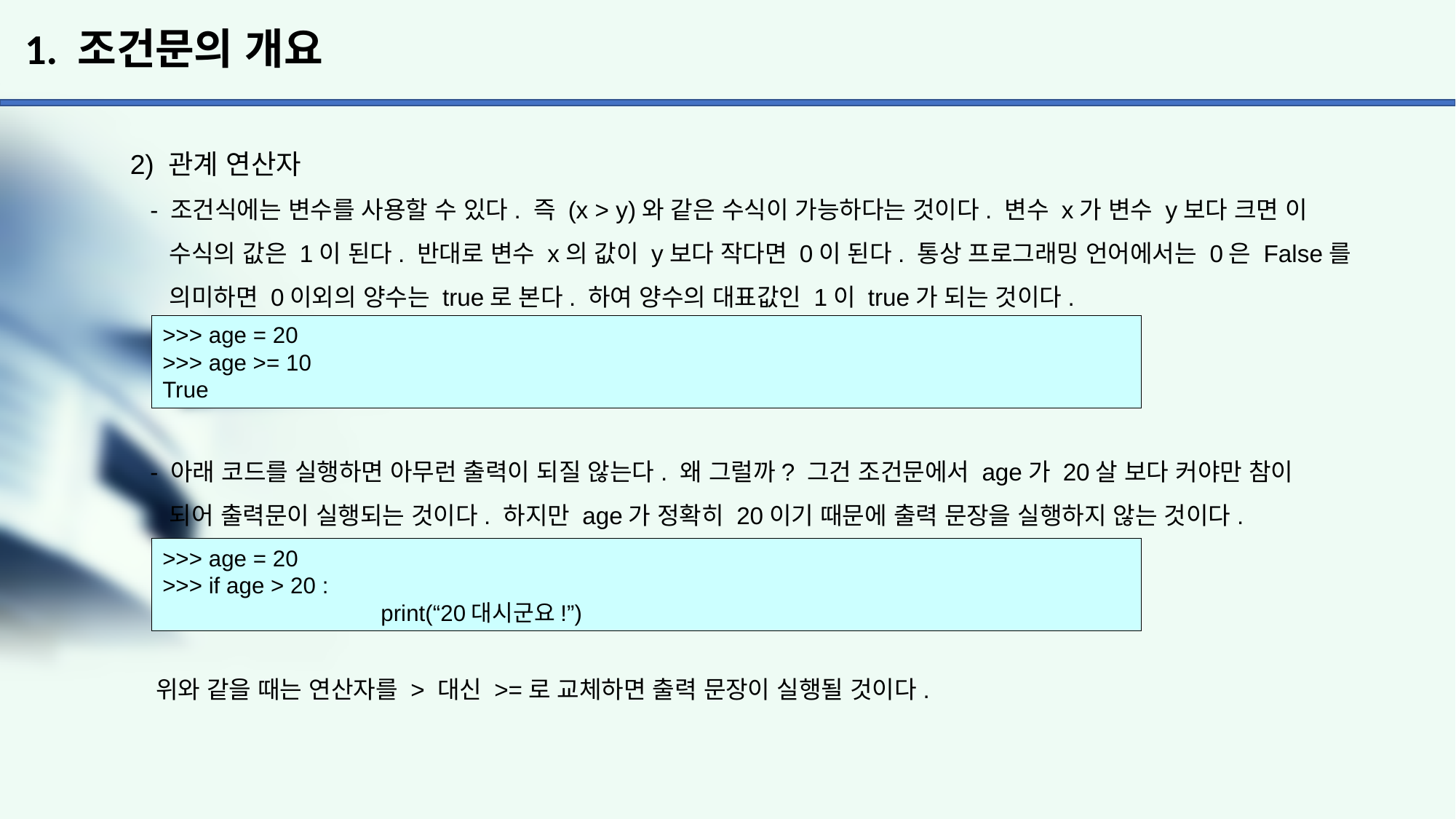

# 1. 조건문의 개요
2) 관계 연산자
   - 조건식에는 변수를 사용할 수 있다. 즉 (x > y)와 같은 수식이 가능하다는 것이다. 변수 x가 변수 y보다 크면 이
     수식의 값은 1이 된다. 반대로 변수 x의 값이 y보다 작다면 0이 된다. 통상 프로그래밍 언어에서는 0은 False를
     의미하면 0이외의 양수는 true로 본다. 하여 양수의 대표값인 1이 true가 되는 것이다.

   - 아래 코드를 실행하면 아무런 출력이 되질 않는다. 왜 그럴까? 그건 조건문에서 age가 20살 보다 커야만 참이
     되어 출력문이 실행되는 것이다. 하지만 age가 정확히 20이기 때문에 출력 문장을 실행하지 않는 것이다.

   위와 같을 때는 연산자를 > 대신 >=로 교체하면 출력 문장이 실행될 것이다.

>>> age = 20
>>> age >= 10
True
>>> age = 20
>>> if age > 20 :
		print(“20대시군요!”)